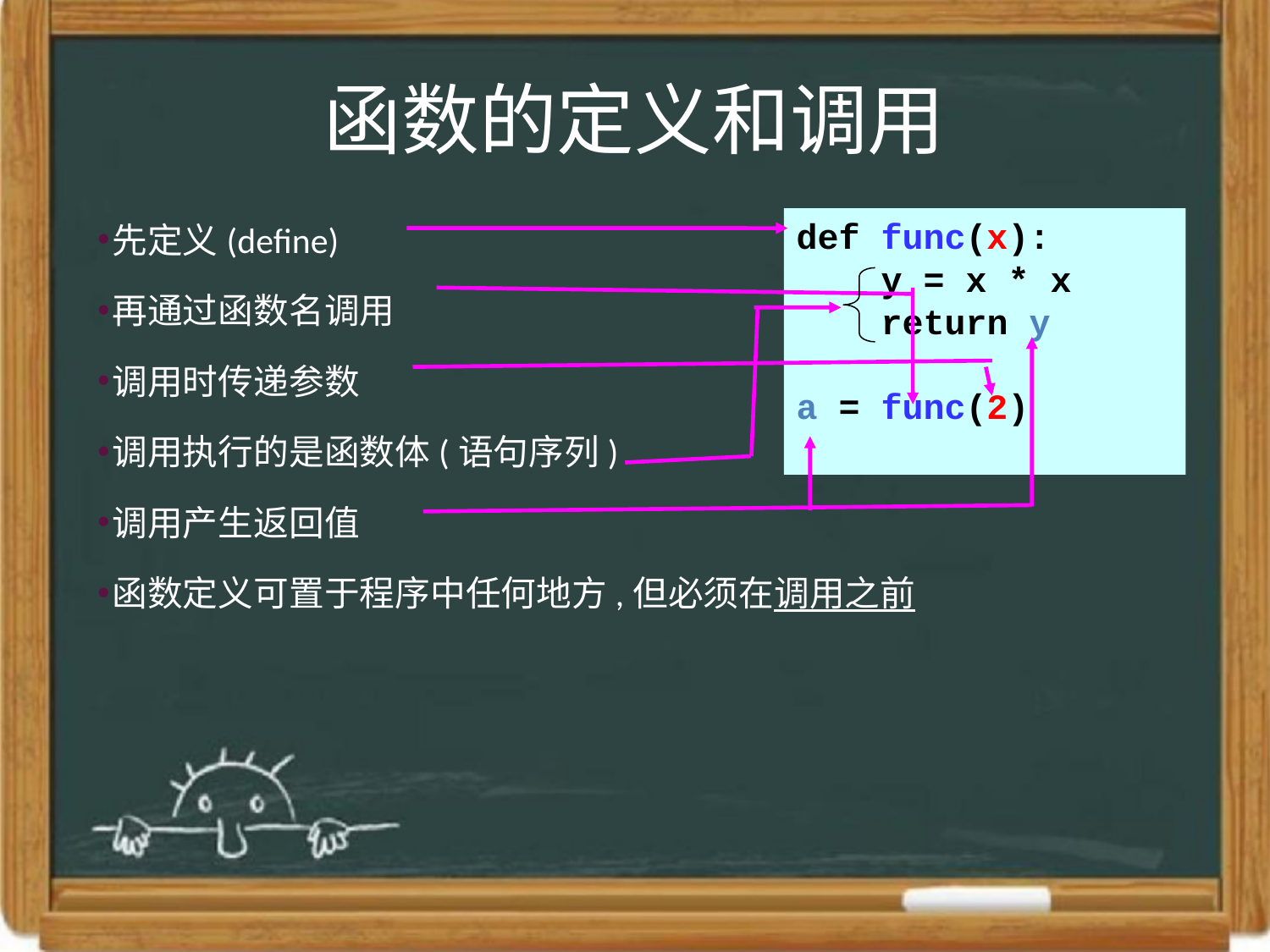

# 函数的定义和调用
先定义(define)
再通过函数名调用
调用时传递参数
调用执行的是函数体(语句序列)
调用产生返回值
函数定义可置于程序中任何地方,但必须在调用之前
def func(x):
    y = x * x
    return y

a = func(2)